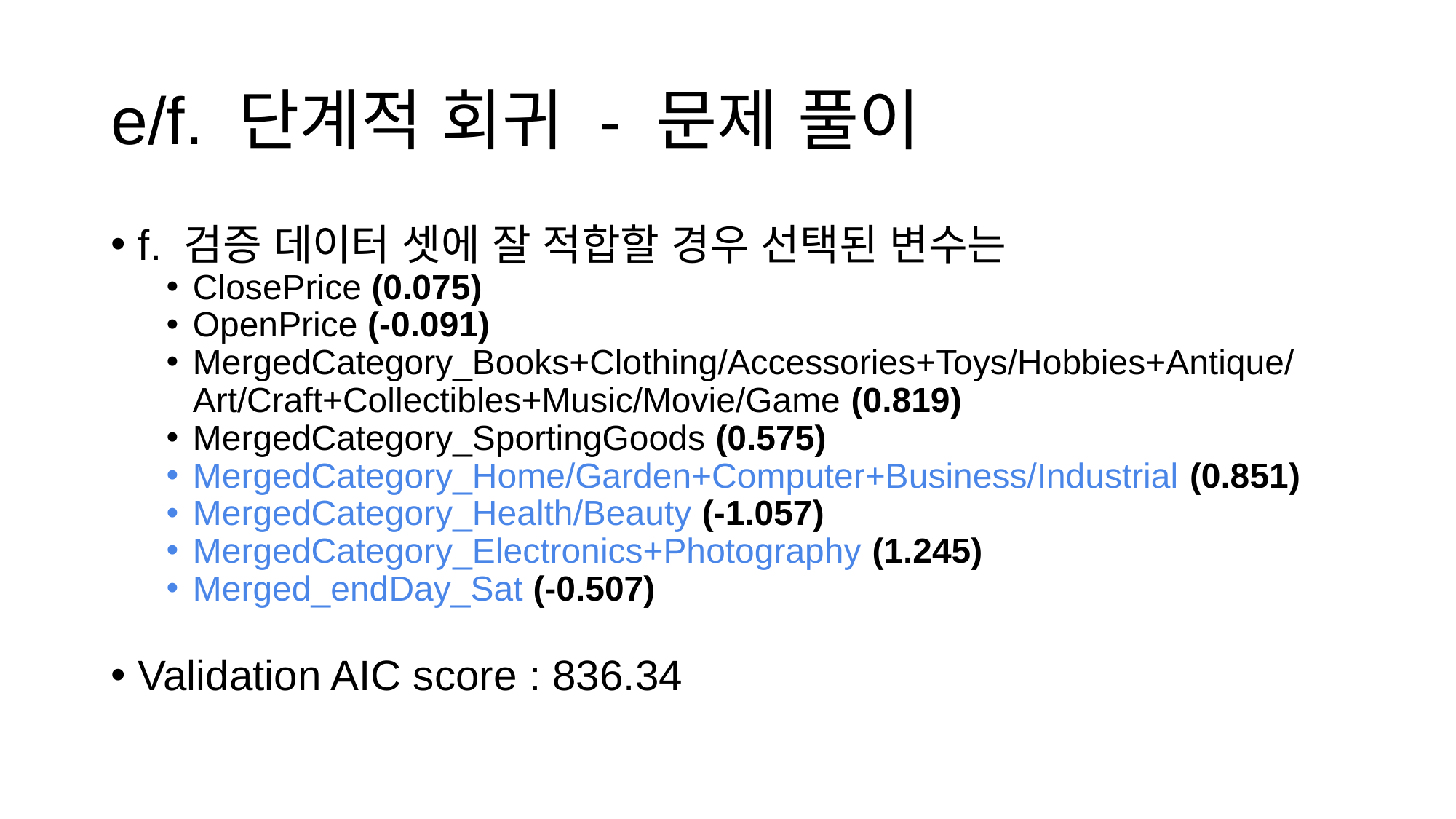

# e/f. 단계적 회귀 - 문제 풀이
f. 검증 데이터 셋에 잘 적합할 경우 선택된 변수는
ClosePrice (0.075)
OpenPrice (-0.091)
MergedCategory_Books+Clothing/Accessories+Toys/Hobbies+Antique/Art/Craft+Collectibles+Music/Movie/Game (0.819)
MergedCategory_SportingGoods (0.575)
MergedCategory_Home/Garden+Computer+Business/Industrial (0.851)
MergedCategory_Health/Beauty (-1.057)
MergedCategory_Electronics+Photography (1.245)
Merged_endDay_Sat (-0.507)

Validation AIC score : 836.34